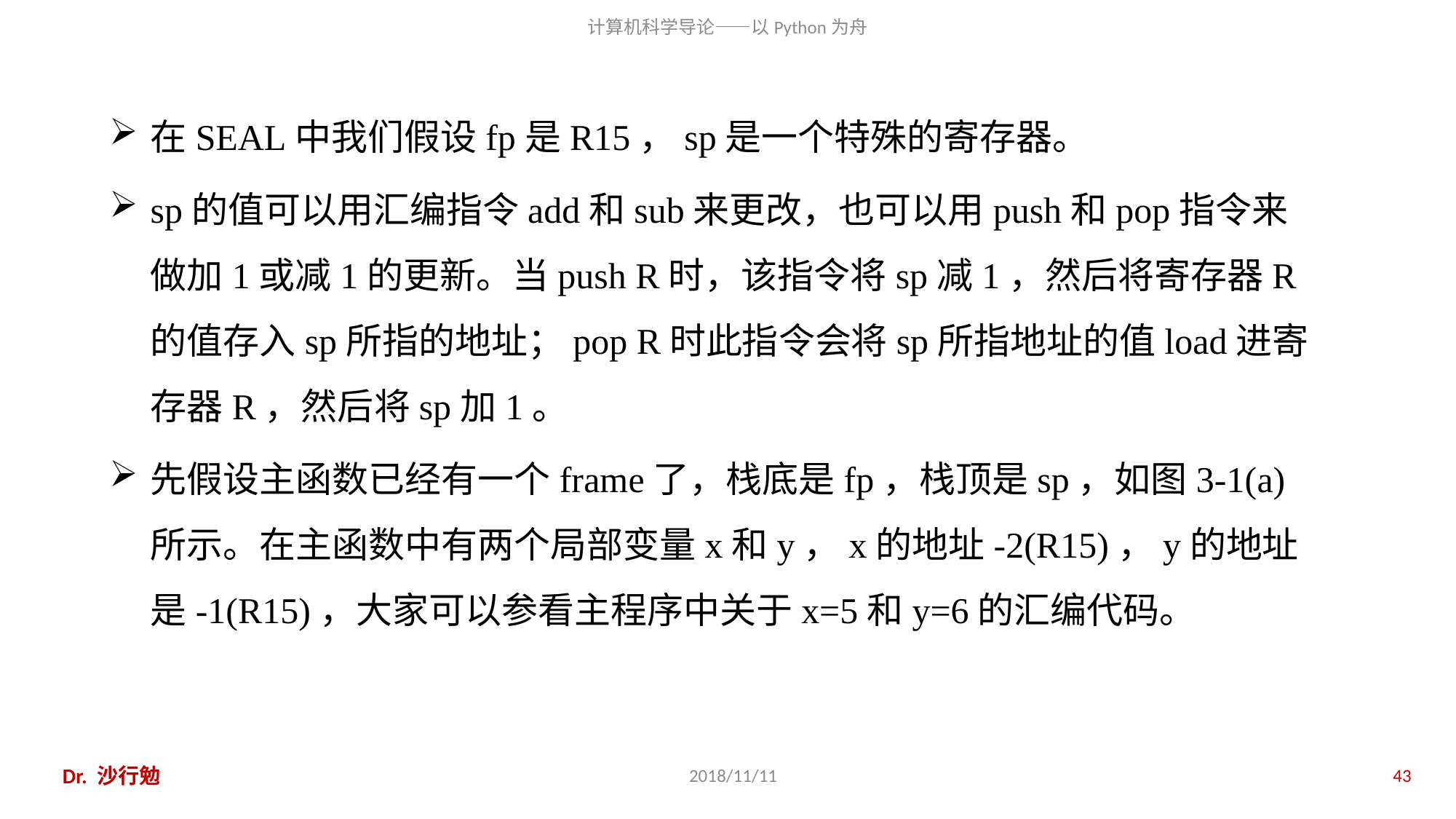

在SEAL中我们假设fp是R15，sp是一个特殊的寄存器。
sp的值可以用汇编指令add和sub来更改，也可以用push和pop指令来做加1或减1的更新。当push R时，该指令将sp减1，然后将寄存器R的值存入sp所指的地址；pop R时此指令会将sp所指地址的值load进寄存器R，然后将sp加1。
先假设主函数已经有一个frame了，栈底是fp，栈顶是sp，如图3-1(a)所示。在主函数中有两个局部变量x和y，x的地址-2(R15)，y的地址是-1(R15)，大家可以参看主程序中关于x=5和y=6的汇编代码。
Dr. 沙行勉
2018/11/11
43